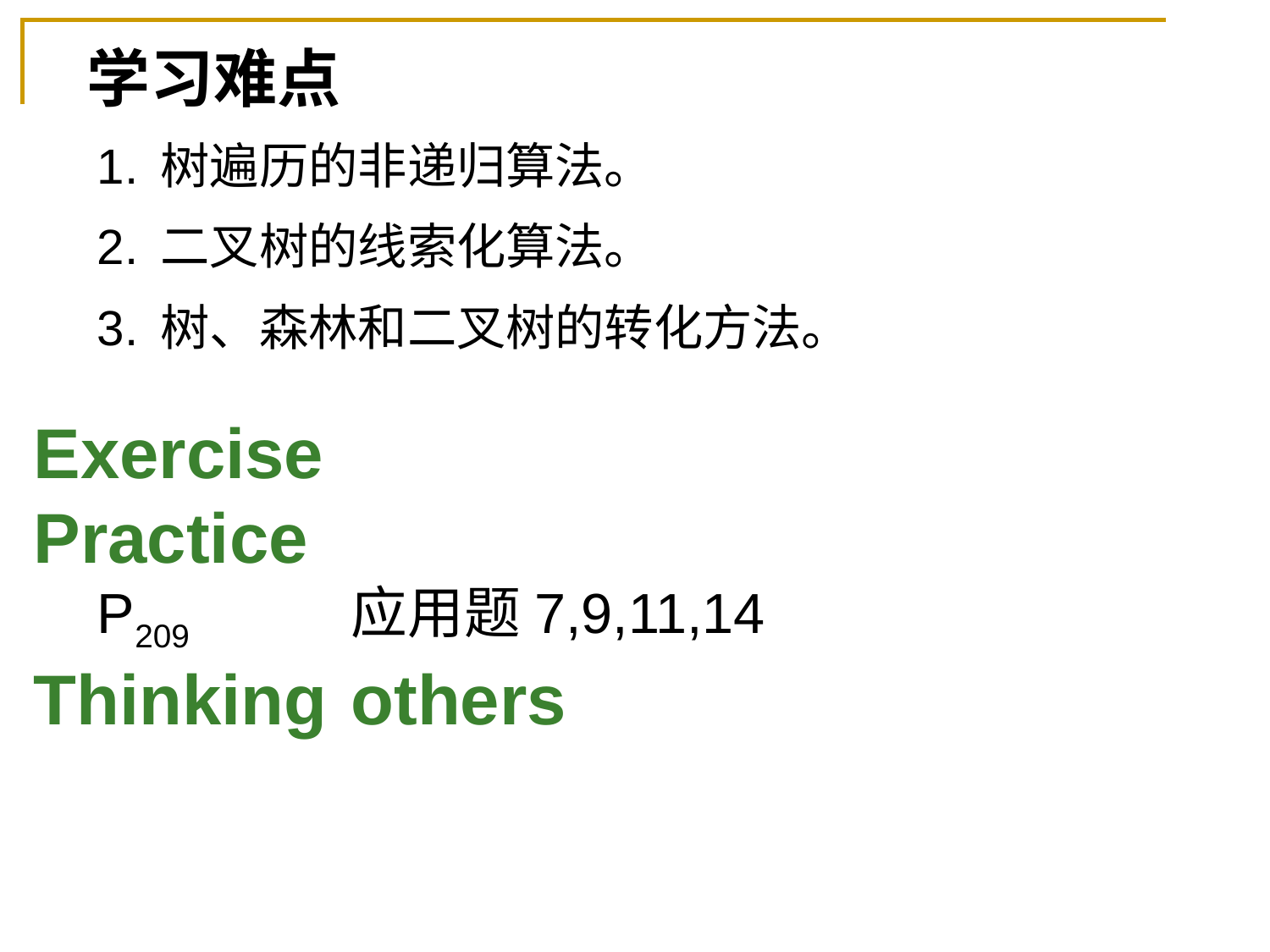

# 学习难点
树遍历的非递归算法。
二叉树的线索化算法。
树、森林和二叉树的转化方法。
Exercise
Practice
	P209		应用题7,9,11,14
Thinking	others